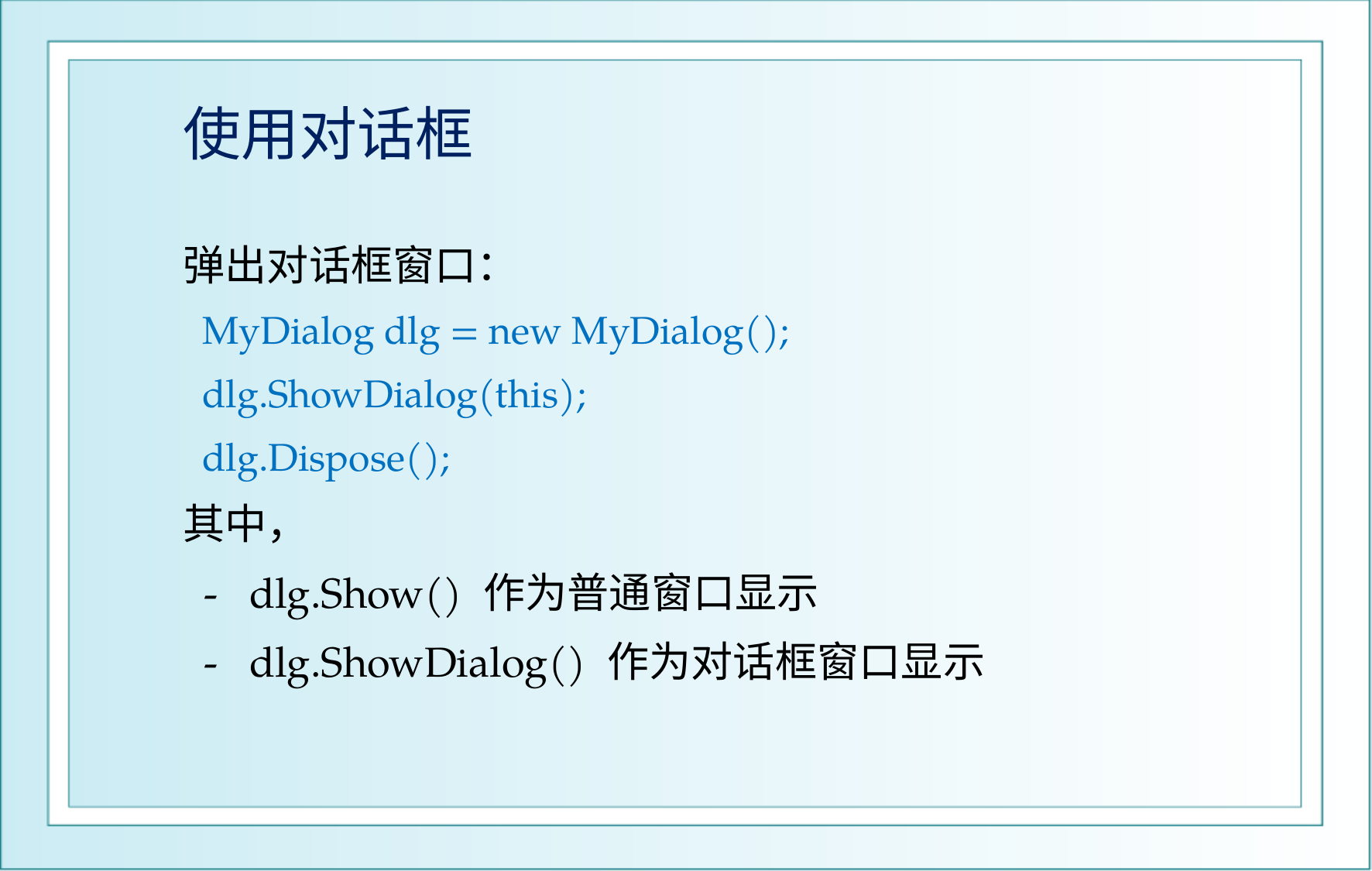

# 使用对话框
弹出对话框窗口：
  MyDialog dlg = new MyDialog();
  dlg.ShowDialog(this);
  dlg.Dispose();
其中，
  -   dlg.Show() 作为普通窗口显示
  -   dlg.ShowDialog() 作为对话框窗口显示